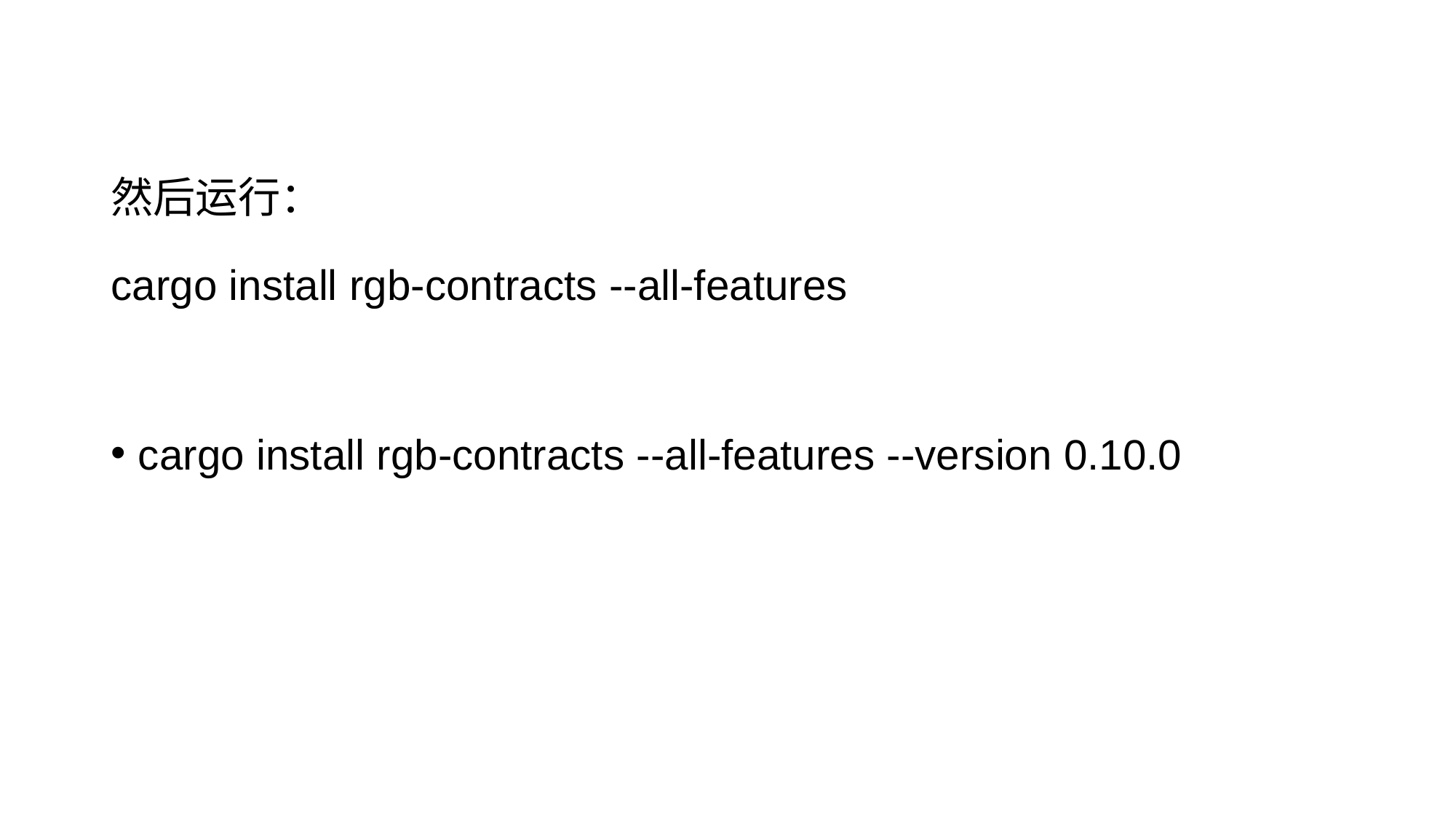

然后运行：
cargo install rgb-contracts --all-features

cargo install rgb-contracts --all-features --version 0.10.0